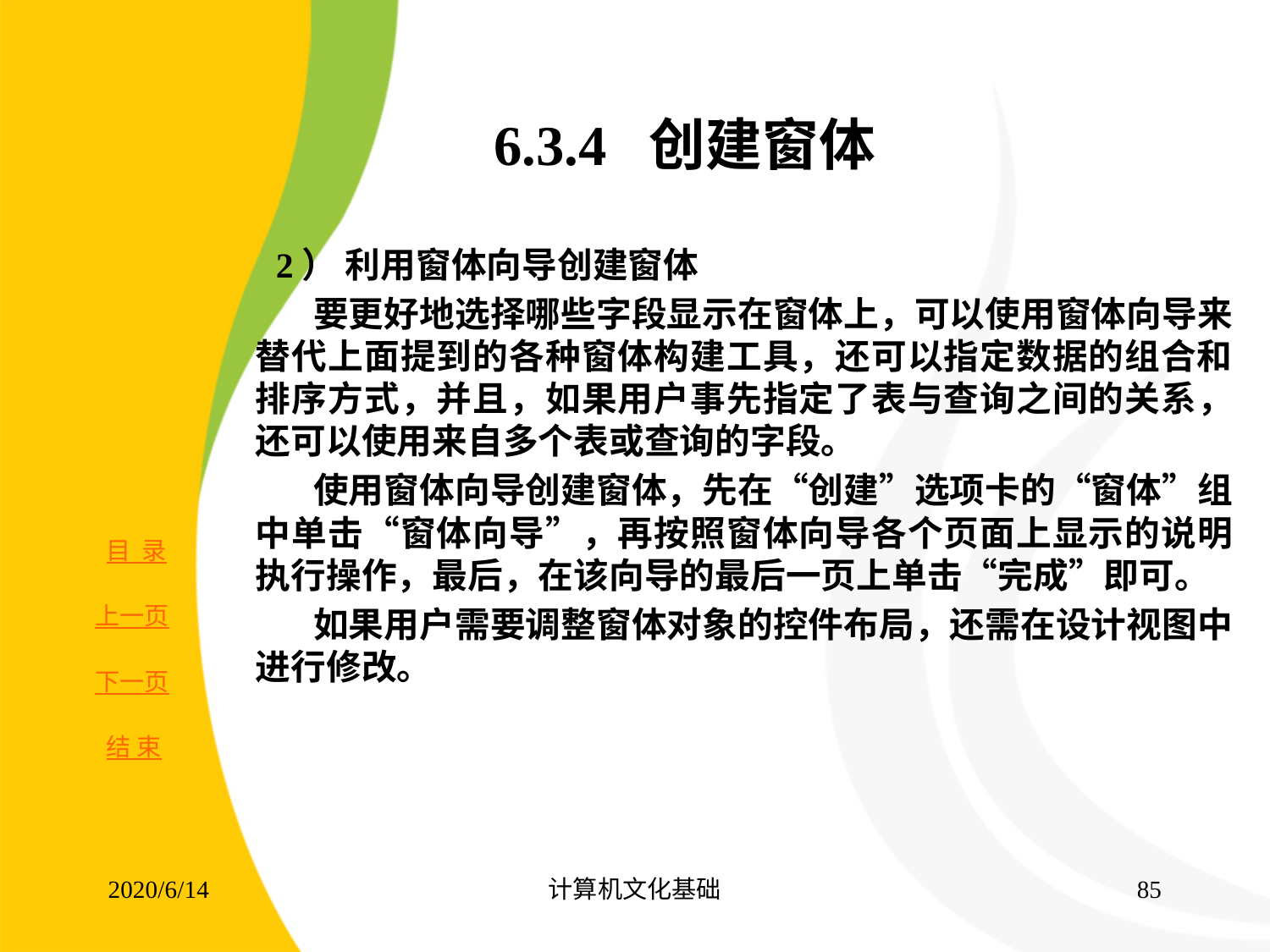

# 6.3.4  创建窗体
                        2） 利用窗体向导创建窗体
            要更好地选择哪些字段显示在窗体上，可以使用窗体向导来替代上面提到的各种窗体构建工具，还可以指定数据的组合和排序方式，并且，如果用户事先指定了表与查询之间的关系，还可以使用来自多个表或查询的字段。
            使用窗体向导创建窗体，先在“创建”选项卡的“窗体”组中单击“窗体向导”，再按照窗体向导各个页面上显示的说明执行操作，最后，在该向导的最后一页上单击“完成”即可。
            如果用户需要调整窗体对象的控件布局，还需在设计视图中进行修改。
2020/6/14
计算机文化基础
85